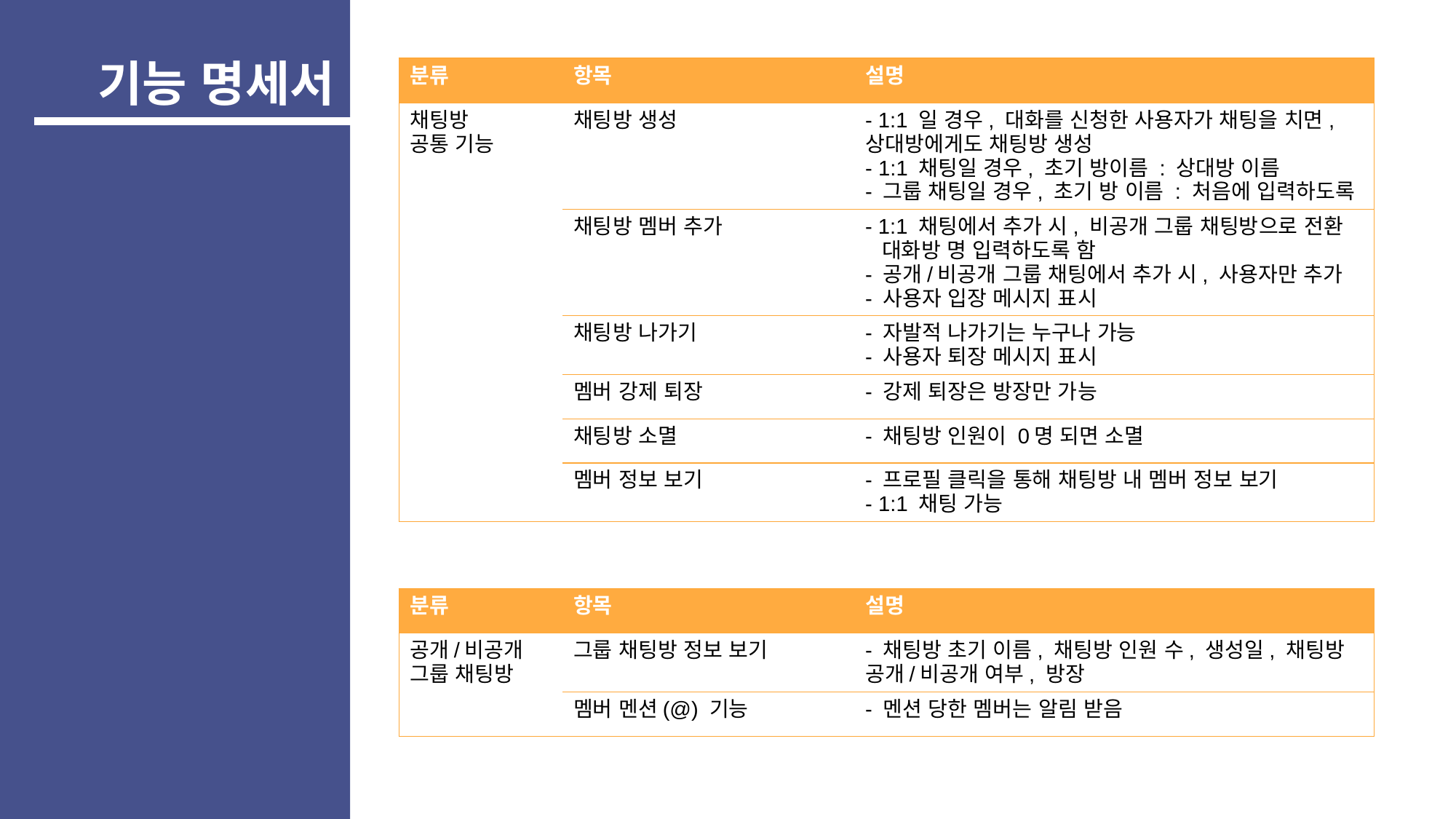

기능 명세서
| 분류 | 항목 | 설명 |
| --- | --- | --- |
| 채팅방 공통 기능 | 채팅방 생성 | - 1:1 일 경우, 대화를 신청한 사용자가 채팅을 치면, 상대방에게도 채팅방 생성 - 1:1 채팅일 경우, 초기 방이름 : 상대방 이름 - 그룹 채팅일 경우, 초기 방 이름 : 처음에 입력하도록 |
| 채팅방 공통 기능 | 채팅방 멤버 추가 | - 1:1 채팅에서 추가 시, 비공개 그룹 채팅방으로 전환   대화방 명 입력하도록 함 - 공개/비공개 그룹 채팅에서 추가 시, 사용자만 추가 - 사용자 입장 메시지 표시 |
|  | 채팅방 나가기 | - 자발적 나가기는 누구나 가능 - 사용자 퇴장 메시지 표시 |
|  | 멤버 강제 퇴장 | - 강제 퇴장은 방장만 가능 |
|  | 채팅방 소멸 | - 채팅방 인원이 0명 되면 소멸 |
|  | 멤버 정보 보기 | - 프로필 클릭을 통해 채팅방 내 멤버 정보 보기 - 1:1 채팅 가능 |

| 분류 | 항목 | 설명 |
| --- | --- | --- |
| 공개/비공개 그룹 채팅방 | 그룹 채팅방 정보 보기 | - 채팅방 초기 이름, 채팅방 인원 수, 생성일, 채팅방 공개/비공개 여부, 방장 |
|  | 멤버 멘션(@) 기능 | - 멘션 당한 멤버는 알림 받음 |